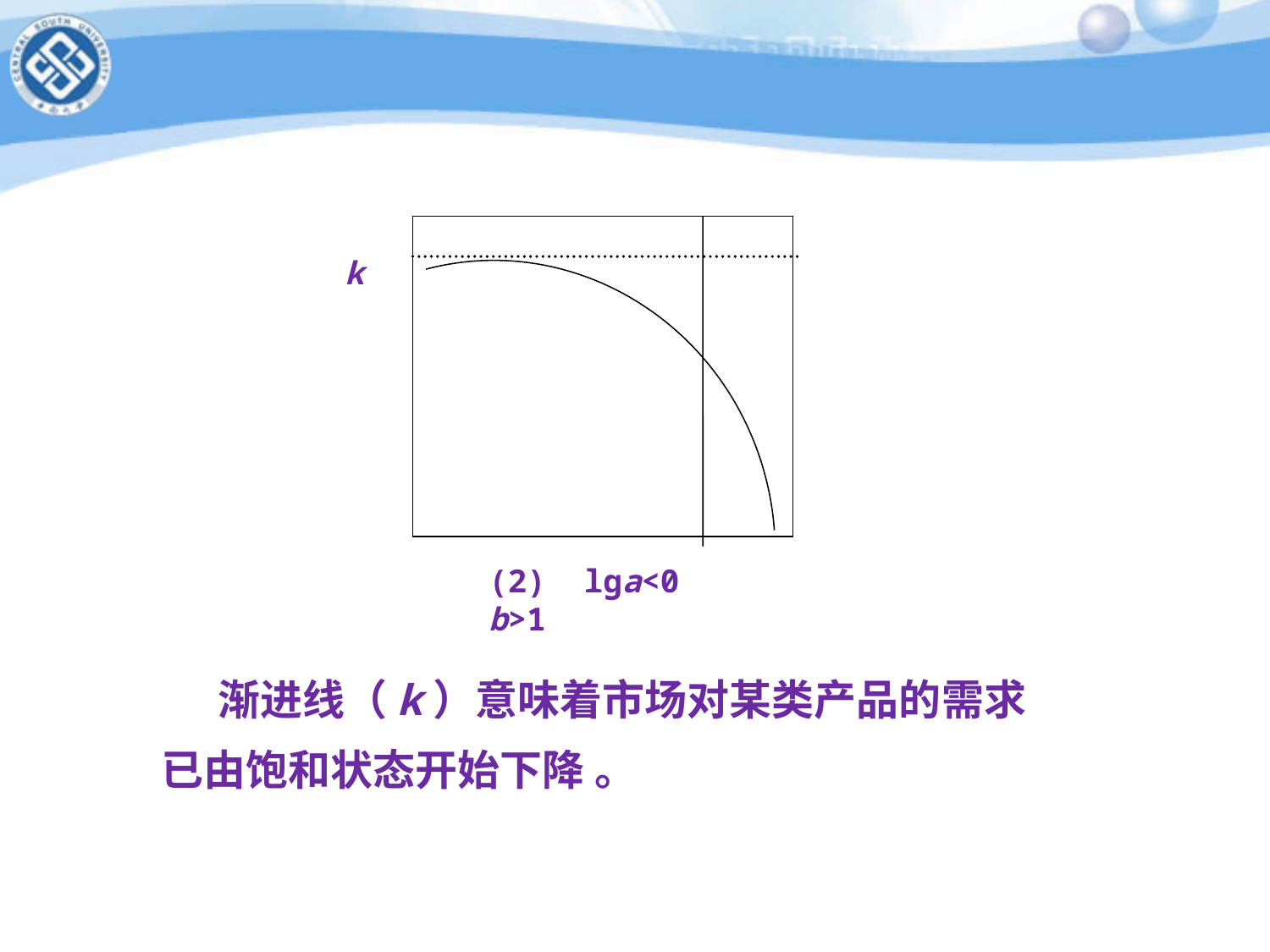

k

(2)  lga<0 b>1
    渐进线（k）意味着市场对某类产品的需求
已由饱和状态开始下降 。